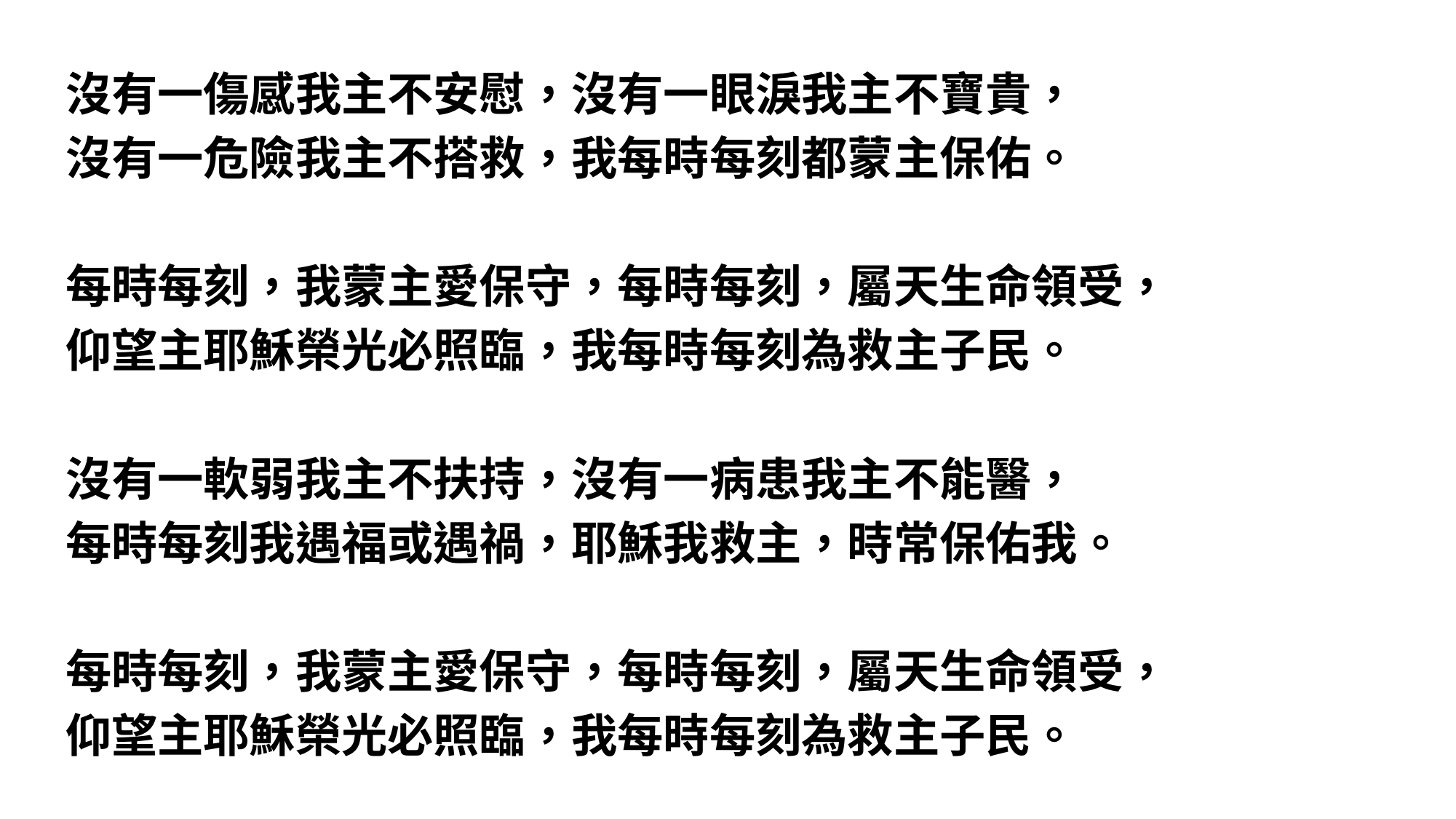

沒有一傷感我主不安慰，沒有一眼淚我主不寶貴，
沒有一危險我主不搭救，我每時每刻都蒙主保佑。

每時每刻，我蒙主愛保守，每時每刻，屬天生命領受，
仰望主耶穌榮光必照臨，我每時每刻為救主子民。

沒有一軟弱我主不扶持，沒有一病患我主不能醫，
每時每刻我遇福或遇禍，耶穌我救主，時常保佑我。

每時每刻，我蒙主愛保守，每時每刻，屬天生命領受，
仰望主耶穌榮光必照臨，我每時每刻為救主子民。

#